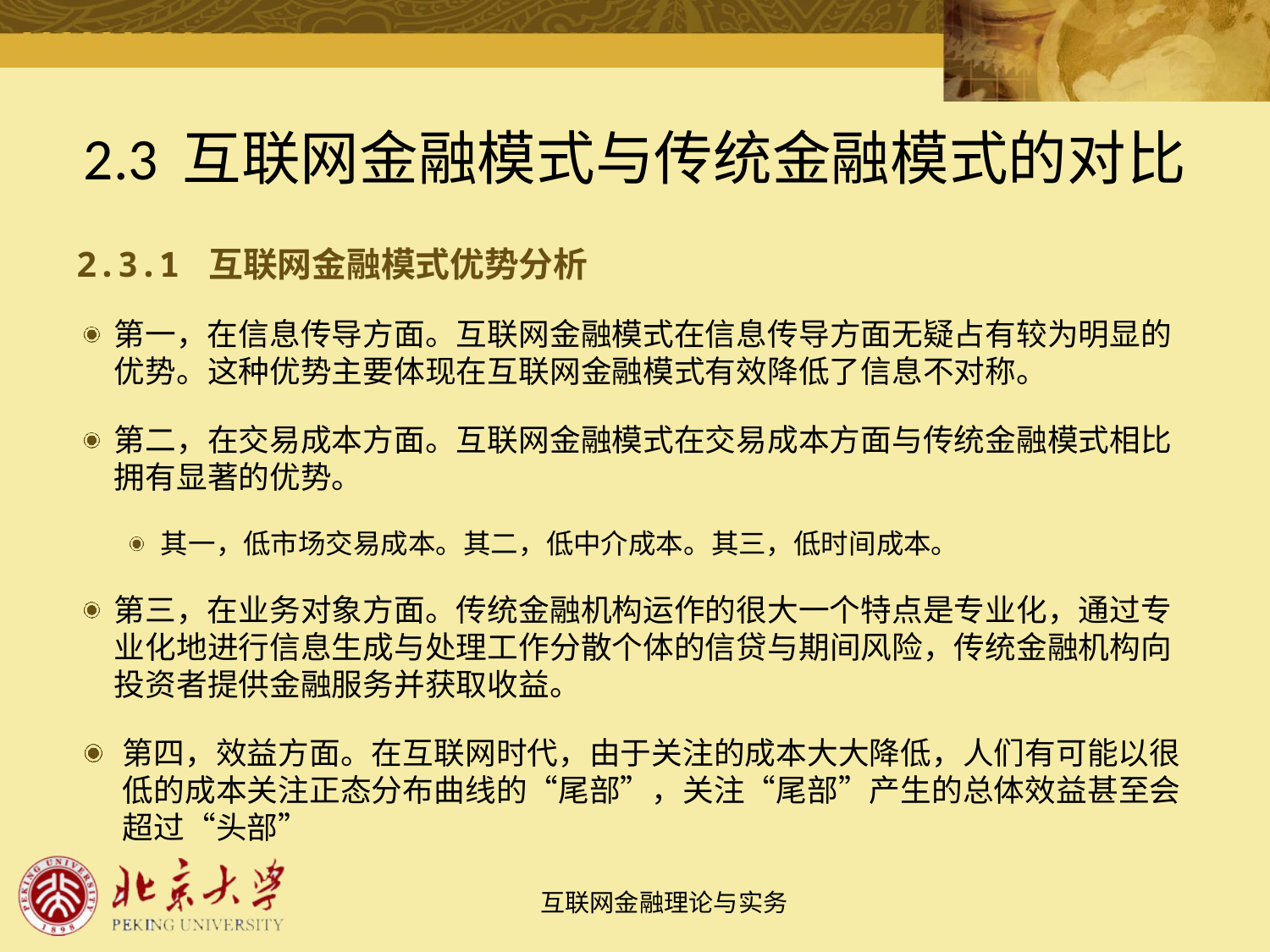

# 2.3 互联网金融模式与传统金融模式的对比
2.3.1 互联网金融模式优势分析
第一，在信息传导方面。互联网金融模式在信息传导方面无疑占有较为明显的优势。这种优势主要体现在互联网金融模式有效降低了信息不对称。
第二，在交易成本方面。互联网金融模式在交易成本方面与传统金融模式相比拥有显著的优势。
其一，低市场交易成本。其二，低中介成本。其三，低时间成本。
第三，在业务对象方面。传统金融机构运作的很大一个特点是专业化，通过专业化地进行信息生成与处理工作分散个体的信贷与期间风险，传统金融机构向投资者提供金融服务并获取收益。
第四，效益方面。在互联网时代，由于关注的成本大大降低，人们有可能以很低的成本关注正态分布曲线的“尾部”，关注“尾部”产生的总体效益甚至会超过“头部”